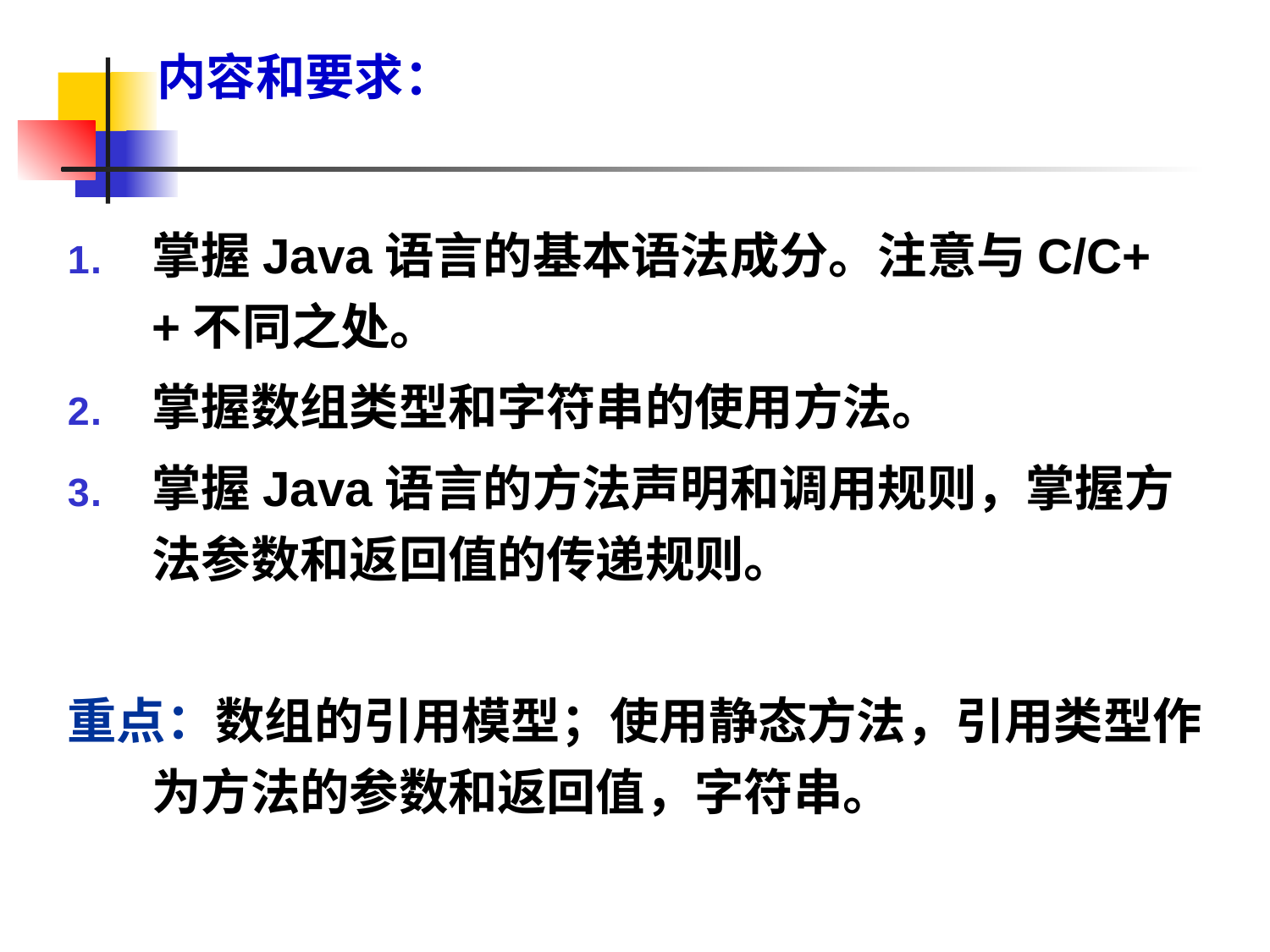

内容和要求：
掌握Java语言的基本语法成分。注意与C/C++不同之处。
掌握数组类型和字符串的使用方法。
掌握Java语言的方法声明和调用规则，掌握方法参数和返回值的传递规则。

重点：数组的引用模型；使用静态方法，引用类型作为方法的参数和返回值，字符串。